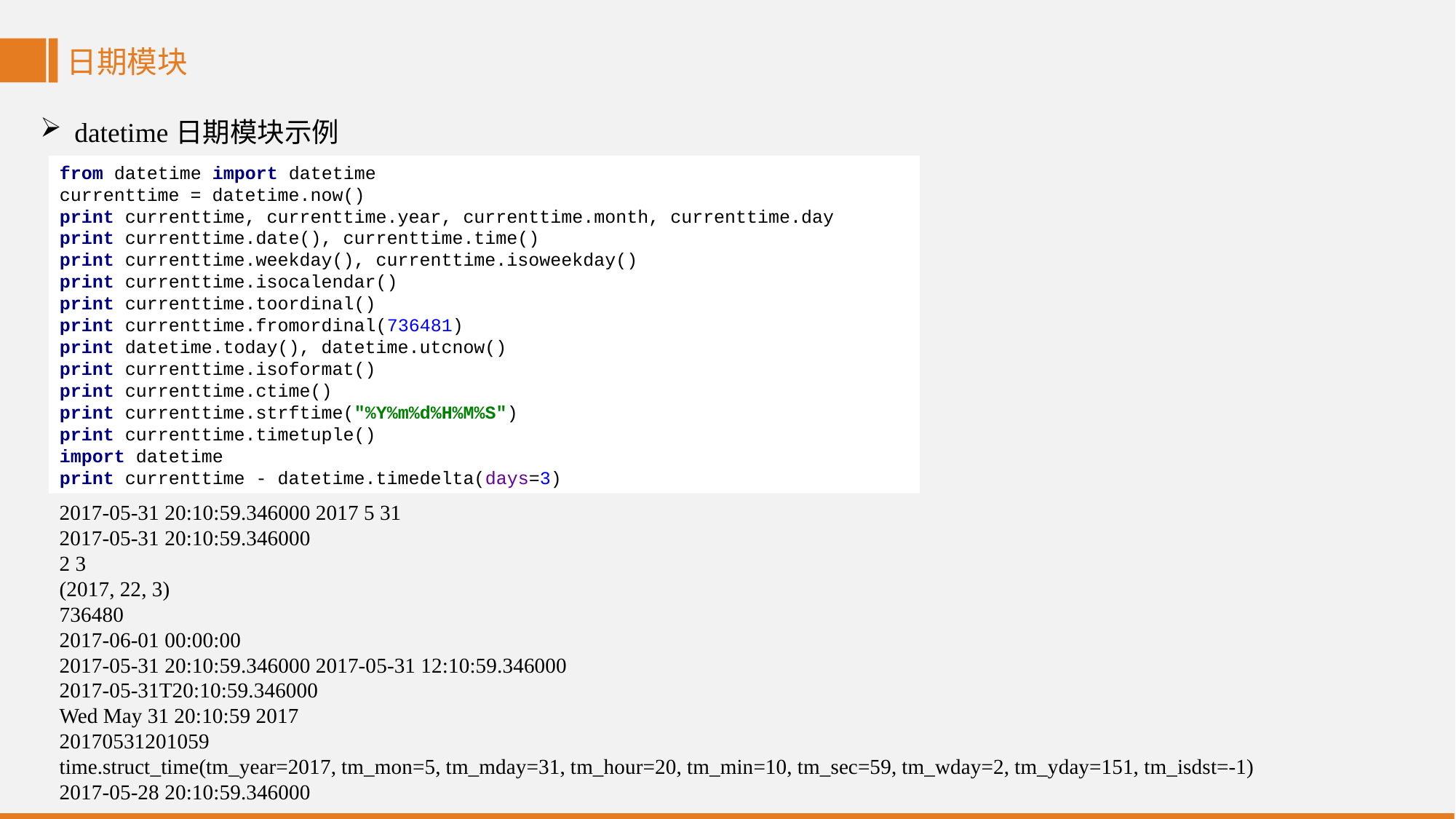

日期模块

datetime日期模块示例
from datetime import datetime
currenttime = datetime.now()
print currenttime, currenttime.year, currenttime.month, currenttime.day
print currenttime.date(), currenttime.time()
print currenttime.weekday(), currenttime.isoweekday()
print currenttime.isocalendar()
print currenttime.toordinal()
print currenttime.fromordinal(736481)
print datetime.today(), datetime.utcnow()
print currenttime.isoformat()
print currenttime.ctime()
print currenttime.strftime("%Y%m%d%H%M%S")
print currenttime.timetuple()
import datetime
print currenttime - datetime.timedelta(days=3)
2017-05-31 20:10:59.346000 2017 5 31
2017-05-31 20:10:59.346000
2 3
(2017, 22, 3)
736480
2017-06-01 00:00:00
2017-05-31 20:10:59.346000 2017-05-31 12:10:59.346000
2017-05-31T20:10:59.346000
Wed May 31 20:10:59 2017
20170531201059
time.struct_time(tm_year=2017, tm_mon=5, tm_mday=31, tm_hour=20, tm_min=10, tm_sec=59, tm_wday=2, tm_yday=151, tm_isdst=-1)
2017-05-28 20:10:59.346000